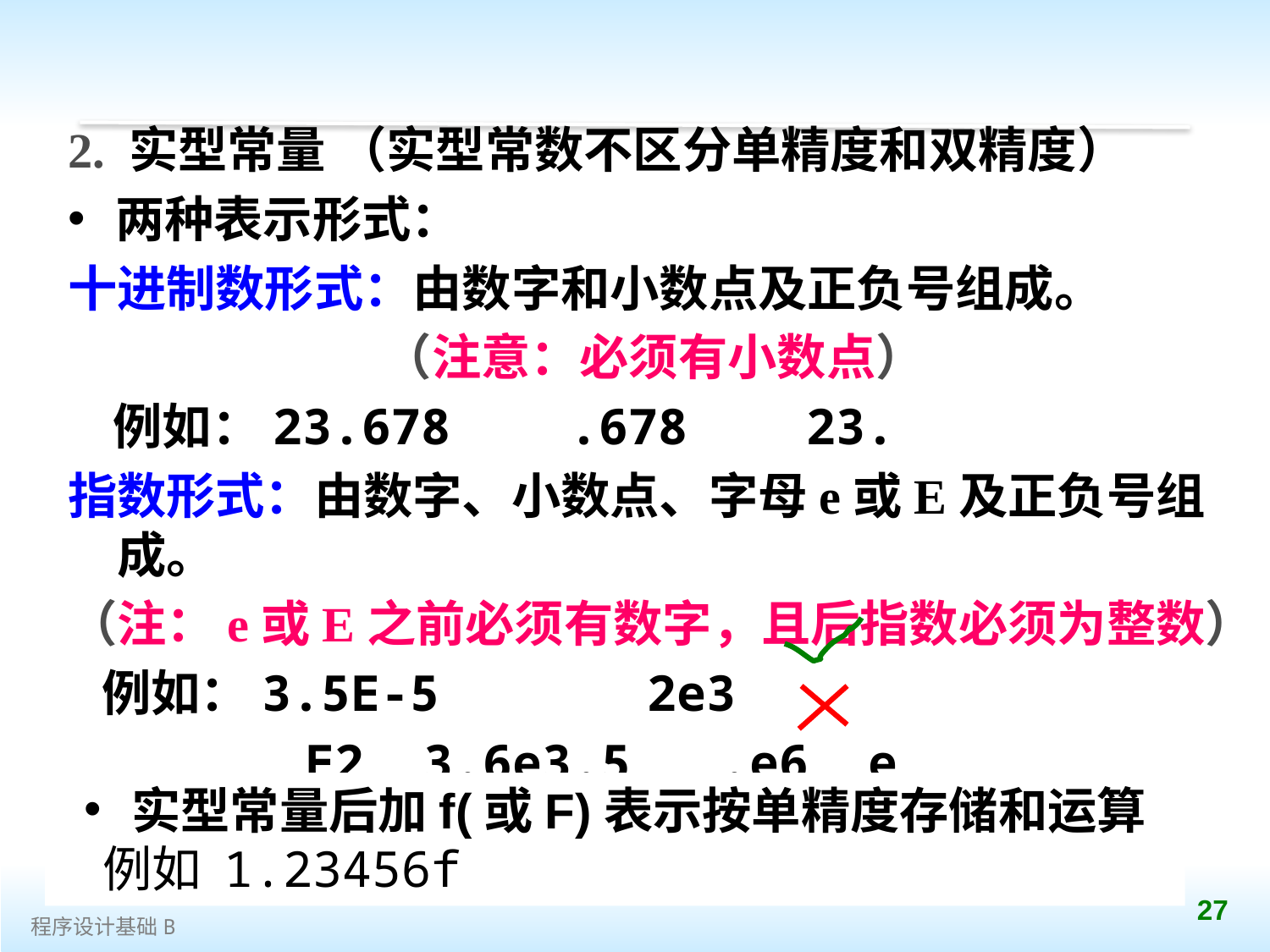

2. 实型常量 （实型常数不区分单精度和双精度）
两种表示形式：
十进制数形式：由数字和小数点及正负号组成。
                           （注意：必须有小数点）
   例如：23.678    .678    23.
指数形式：由数字、小数点、字母e或E及正负号组成。
（注：e或E之前必须有数字，且后指数必须为整数）
  例如：3.5E-5       2e3
        E2  3.6e3.5   .e6  e

实型常量后加f(或F)表示按单精度存储和运算
   例如 1.23456f
 27